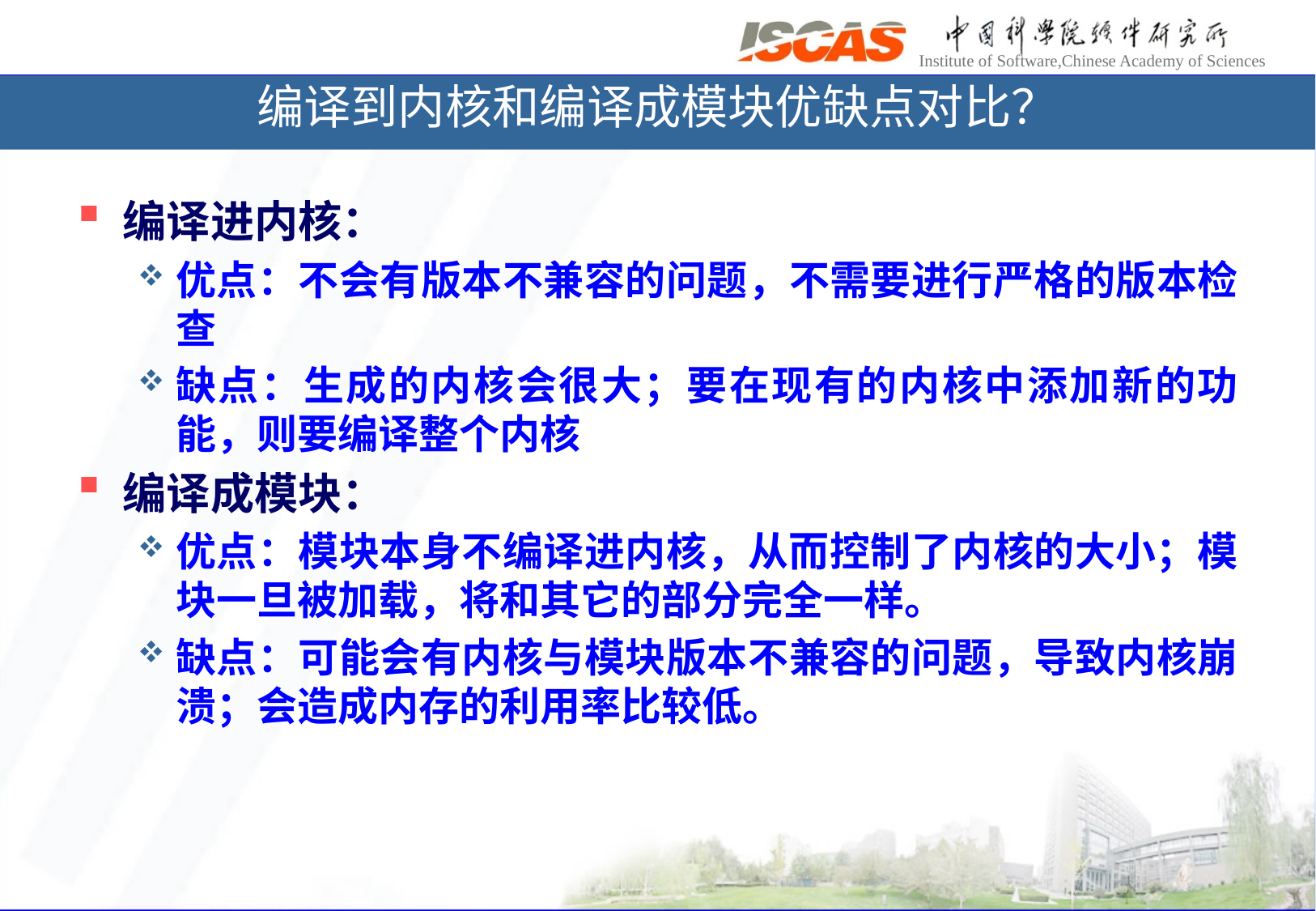

# 编译到内核和编译成模块优缺点对比？
编译进内核：
优点：不会有版本不兼容的问题，不需要进行严格的版本检查
缺点：生成的内核会很大；要在现有的内核中添加新的功能，则要编译整个内核
编译成模块：
优点：模块本身不编译进内核，从而控制了内核的大小；模块一旦被加载，将和其它的部分完全一样。
缺点：可能会有内核与模块版本不兼容的问题，导致内核崩溃；会造成内存的利用率比较低。